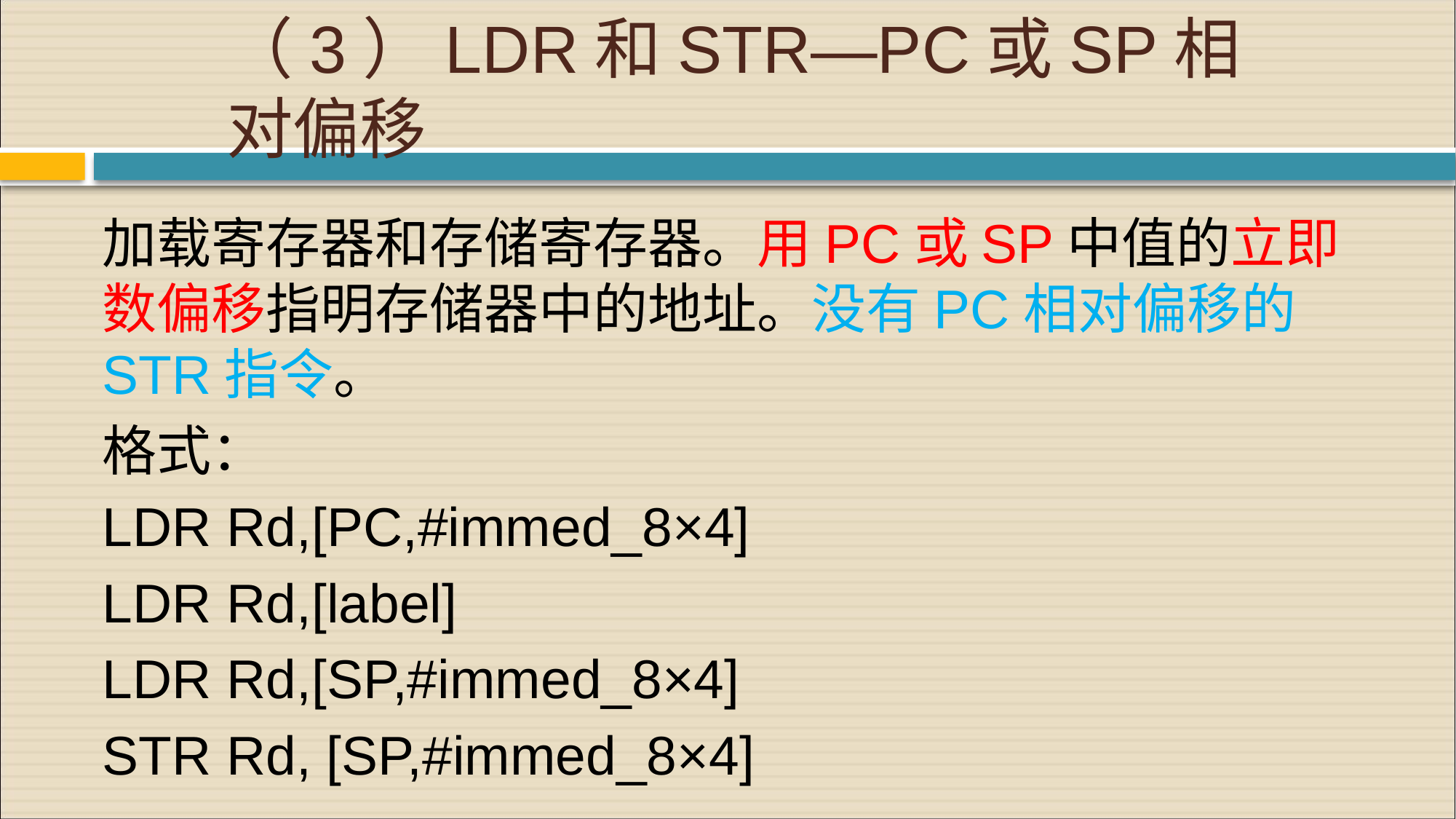

# （3）LDR和STR—PC或SP相对偏移
加载寄存器和存储寄存器。用PC或SP中值的立即数偏移指明存储器中的地址。没有PC相对偏移的STR指令。
格式：
LDR Rd,[PC,#immed_8×4]
LDR Rd,[label]
LDR Rd,[SP,#immed_8×4]
STR Rd, [SP,#immed_8×4]